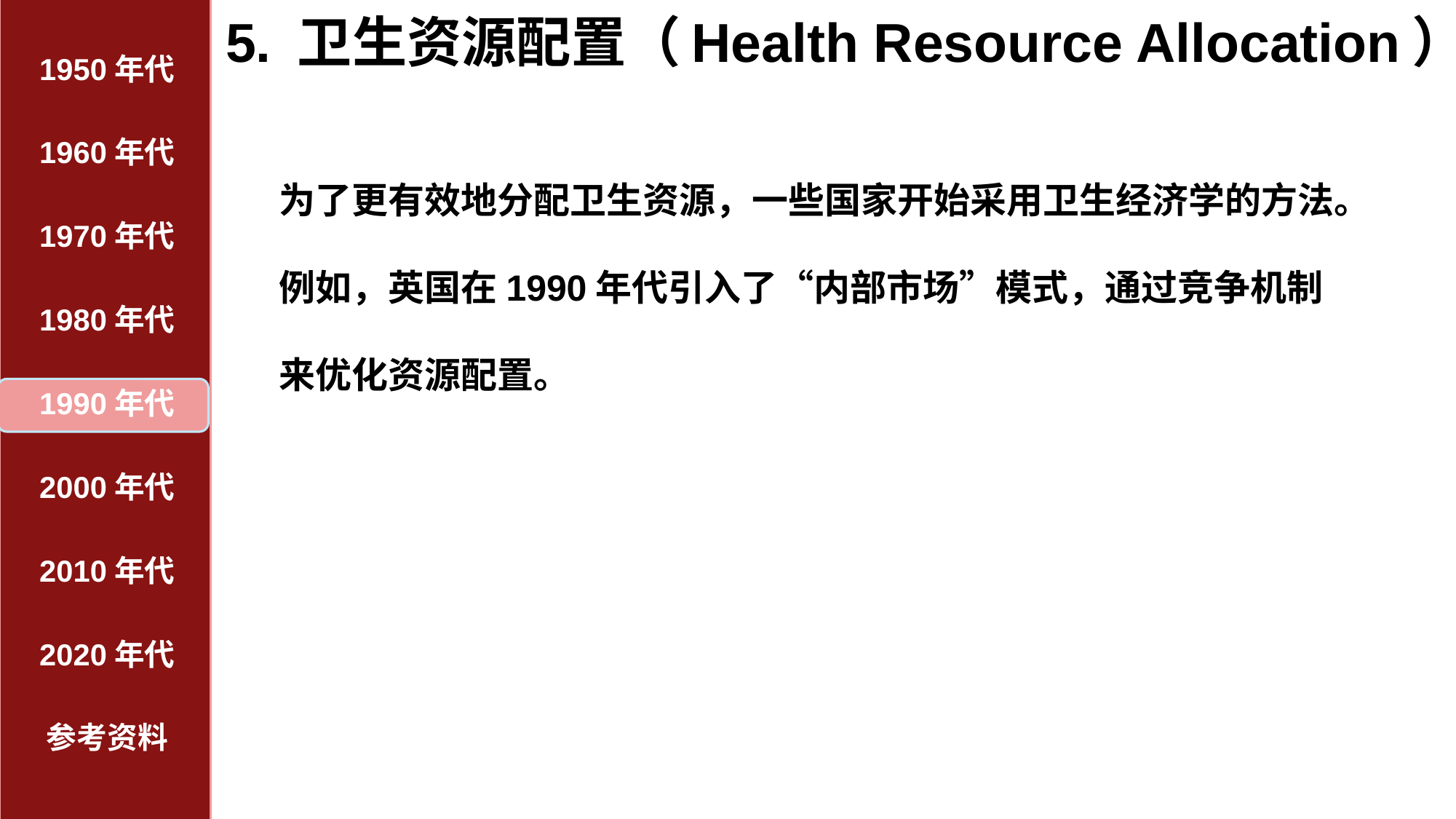

# 5. 卫生资源配置（Health Resource Allocation）：

1950年代
1960年代
为了更有效地分配卫生资源，一些国家开始采用卫生经济学的方法。例如，英国在1990年代引入了“内部市场”模式，通过竞争机制来优化资源配置。
1970年代
1980年代

1990年代

2000年代
2010年代
2020年代
参考资料